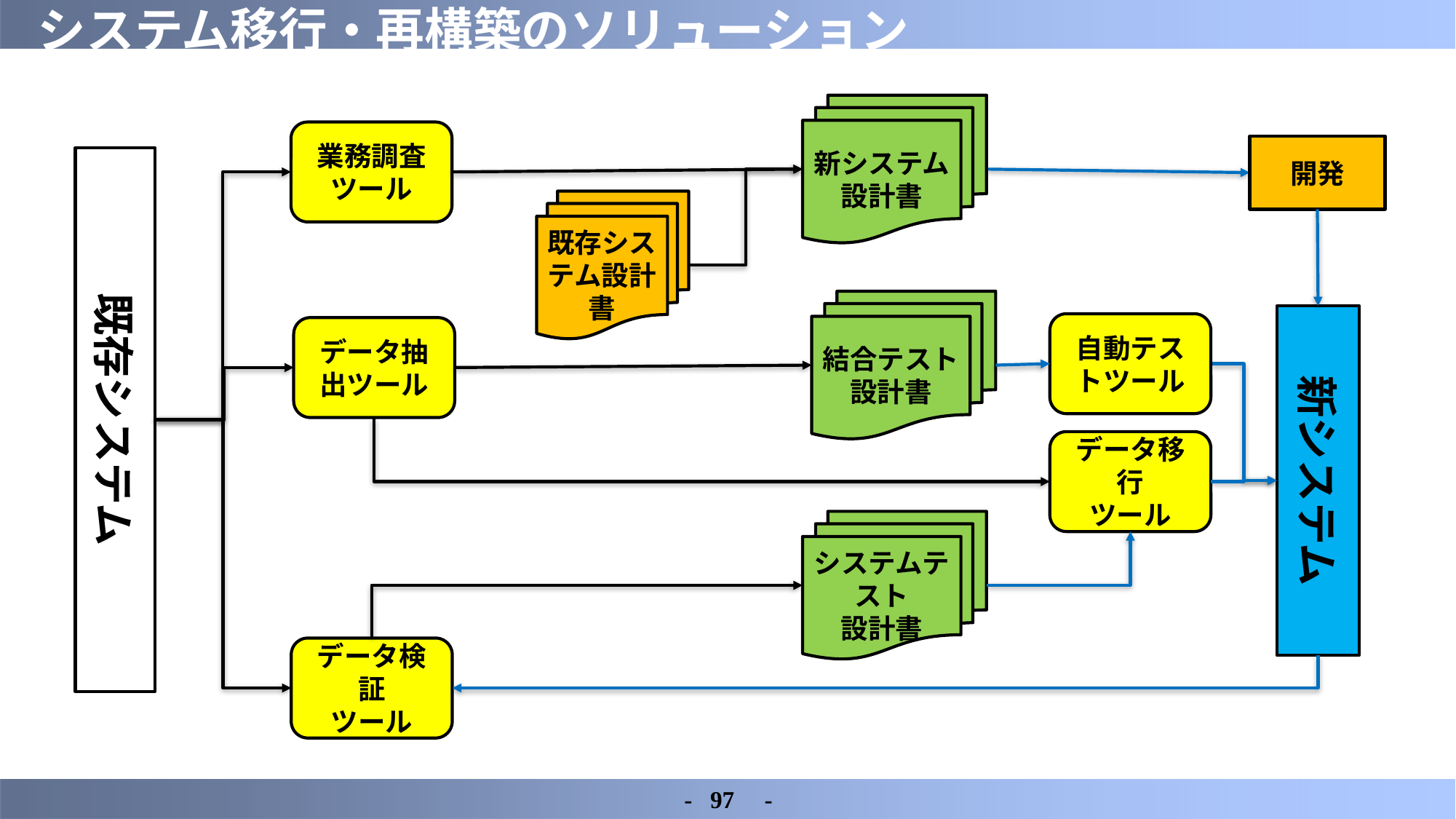

# システム移行・再構築のソリューション
新システム
設計書
業務調査
ツール
開発
既存システム
既存システム設計書
結合テスト
設計書
新システム
自動テストツール
データ抽出ツール
データ移行
ツール
システムテスト
設計書
データ検証
ツール
-	97　-